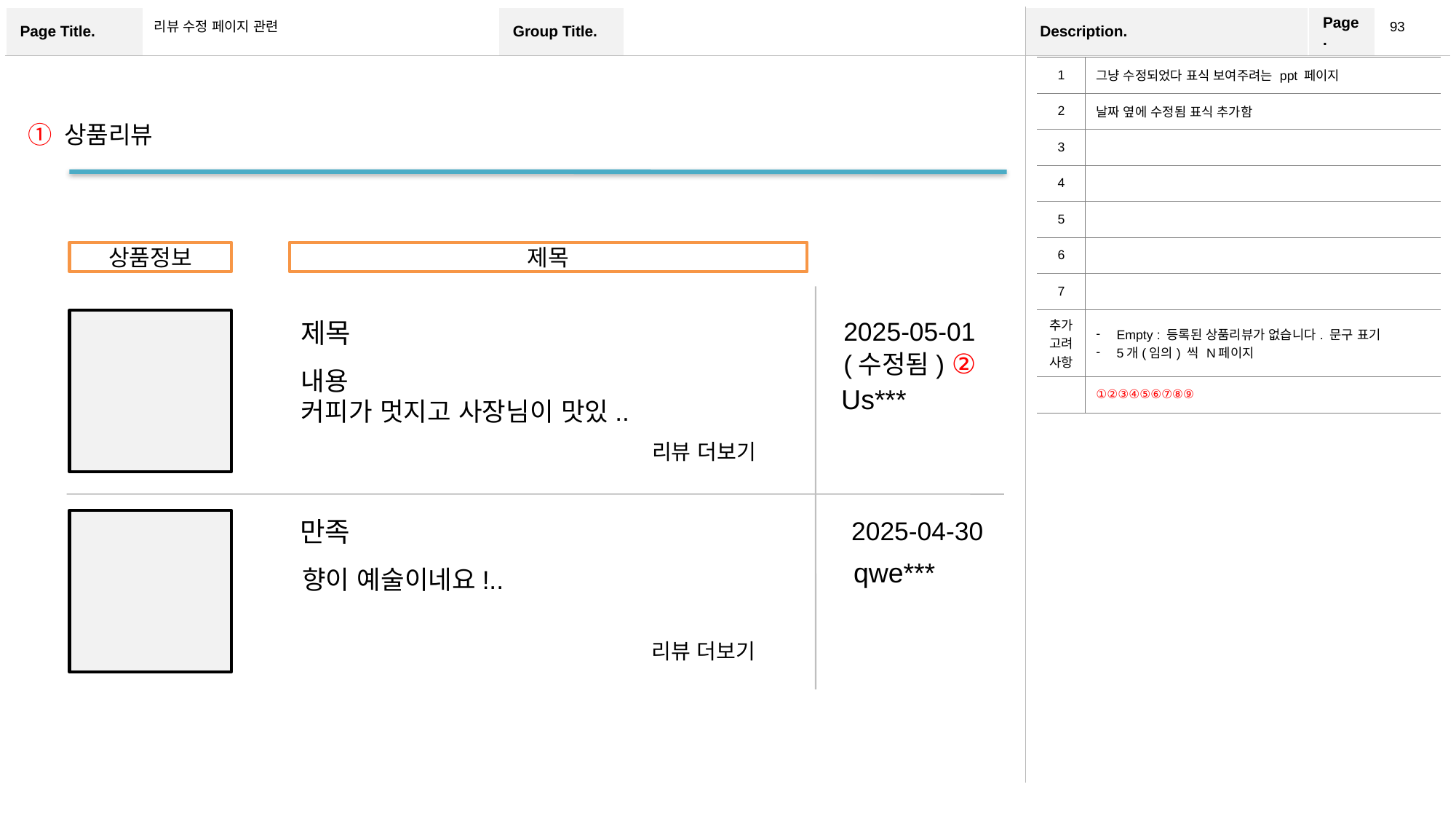

93
# 리뷰 수정 페이지 관련

| 1 | 그냥 수정되었다 표식 보여주려는 ppt 페이지 |
| --- | --- |
| 2 | 날짜 옆에 수정됨 표식 추가함 |
| 3 |  |
| 4 |  |
| 5 |  |
| 6 |  |
| 7 |  |
| 추가 고려 사항 | Empty : 등록된 상품리뷰가 없습니다. 문구 표기 5개(임의) 씩 N페이지 |
|  | ①②③④⑤⑥⑦⑧⑨ |
① 상품리뷰
상품정보
제목

제목
2025-05-01 (수정됨) ②
내용
커피가 멋지고 사장님이 맛있..
Us***
리뷰 더보기
만족
2025-04-30

qwe***
향이 예술이네요!..
리뷰 더보기